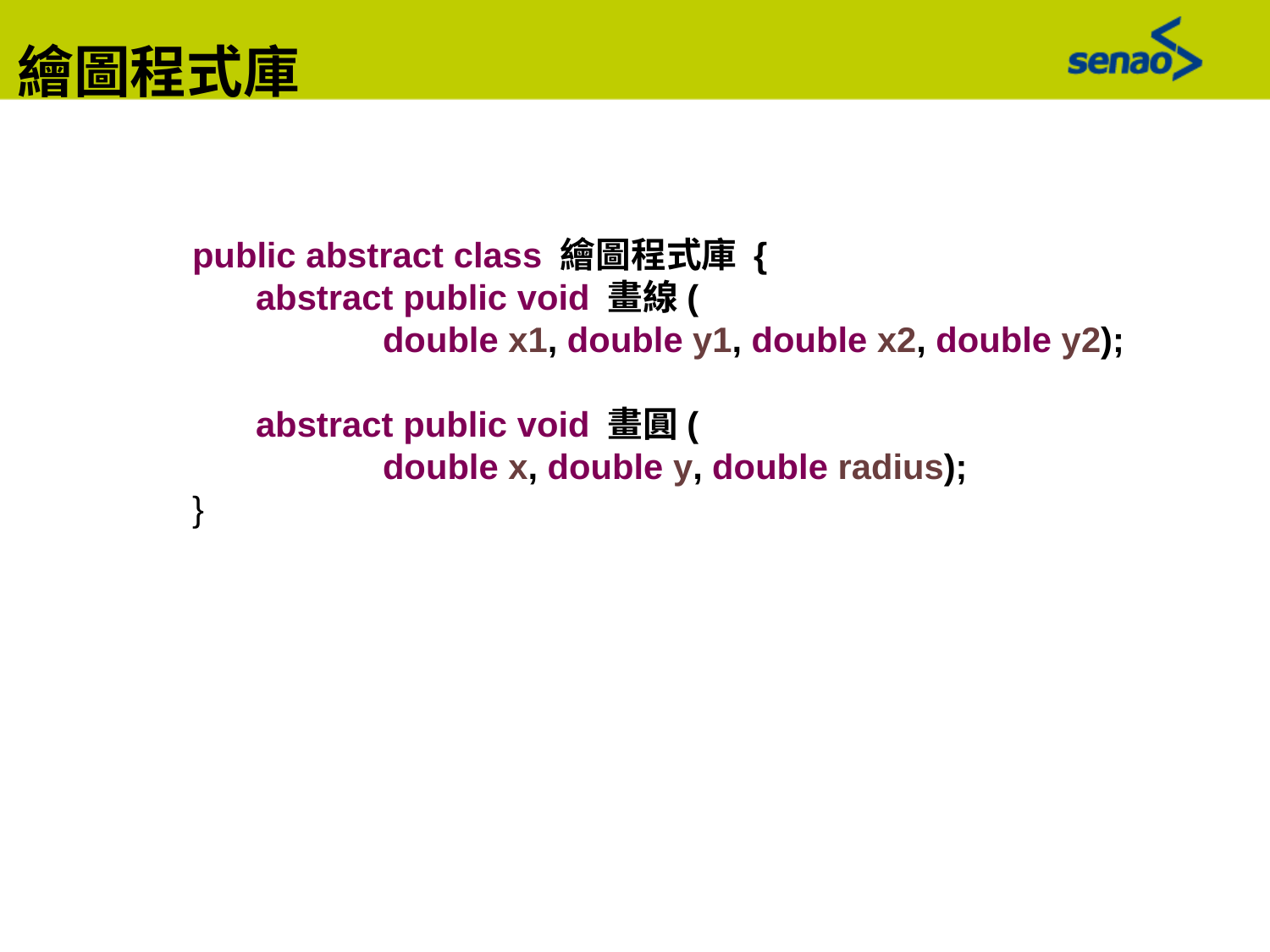

繪圖程式庫
public abstract class 繪圖程式庫 {
abstract public void 畫線(
	double x1, double y1, double x2, double y2);

abstract public void 畫圓(
	double x, double y, double radius);
}